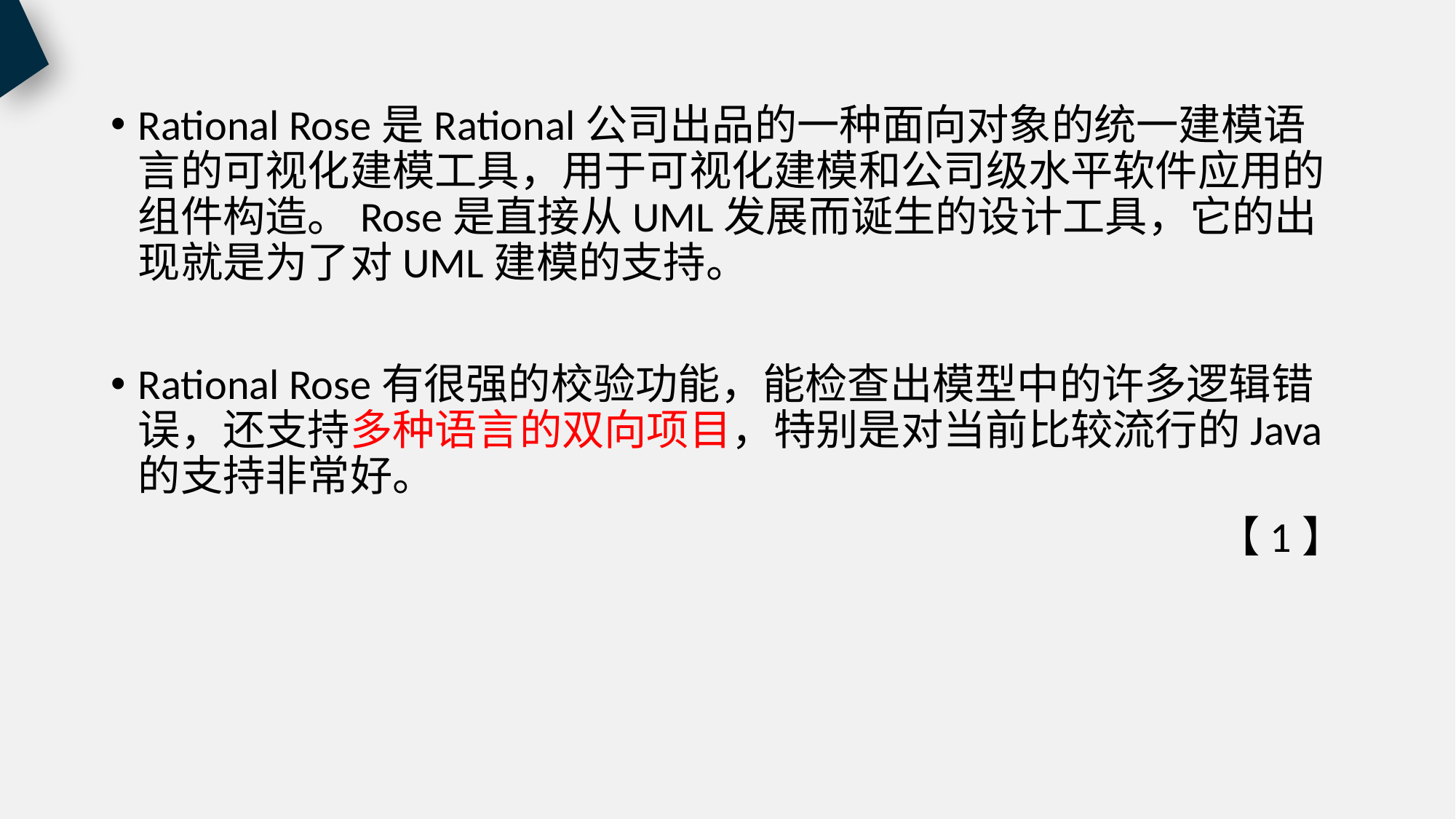

Rational Rose是Rational公司出品的一种面向对象的统一建模语言的可视化建模工具，用于可视化建模和公司级水平软件应用的组件构造。Rose是直接从UML发展而诞生的设计工具，它的出现就是为了对UML建模的支持。

Rational Rose有很强的校验功能，能检查出模型中的许多逻辑错误，还支持多种语言的双向项目，特别是对当前比较流行的Java的支持非常好。
【1】